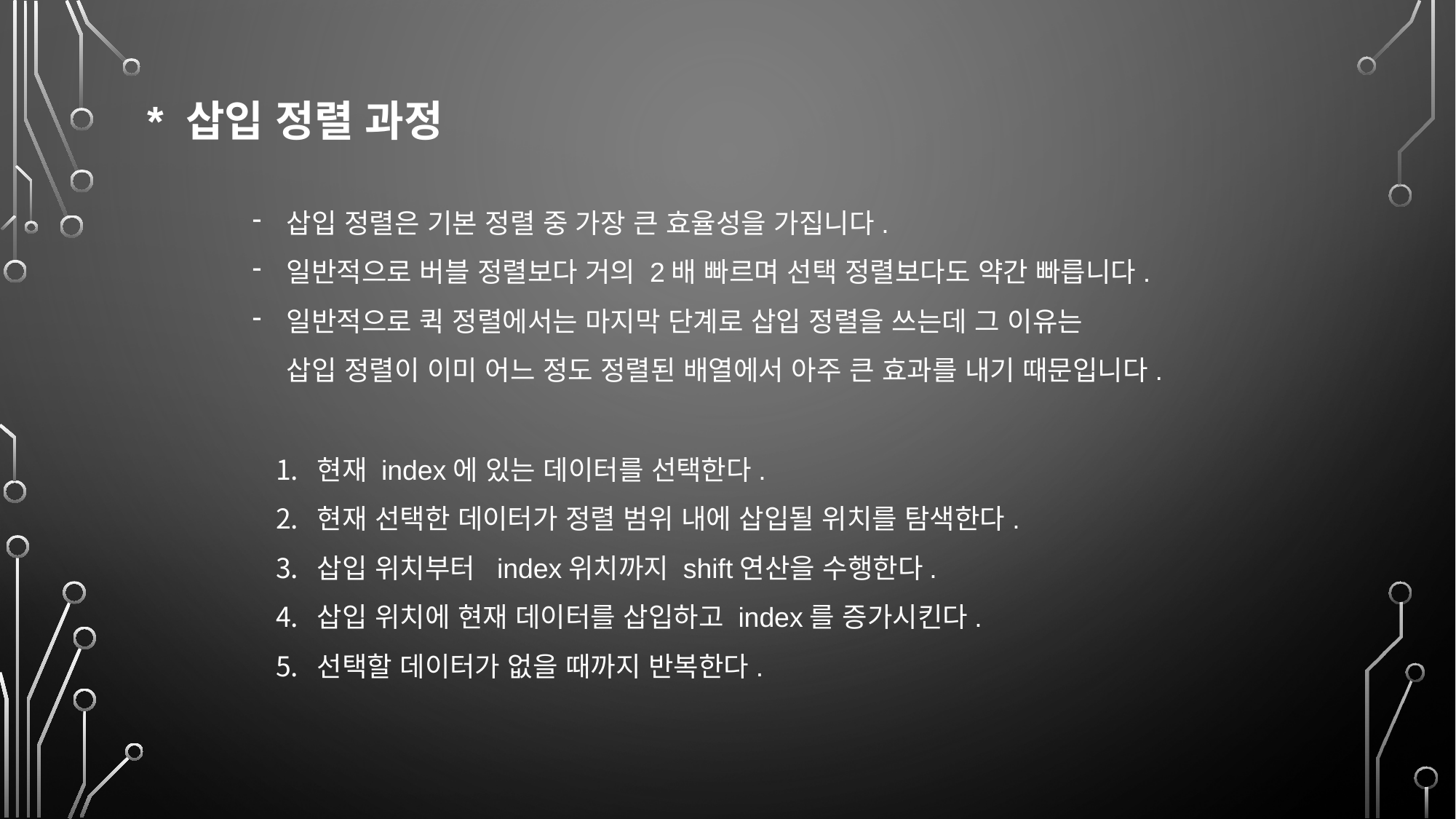

* 삽입 정렬 과정
삽입 정렬은 기본 정렬 중 가장 큰 효율성을 가집니다.
일반적으로 버블 정렬보다 거의 2배 빠르며 선택 정렬보다도 약간 빠릅니다.
일반적으로 퀵 정렬에서는 마지막 단계로 삽입 정렬을 쓰는데 그 이유는
삽입 정렬이 이미 어느 정도 정렬된 배열에서 아주 큰 효과를 내기 때문입니다.
현재 index에 있는 데이터를 선택한다.
현재 선택한 데이터가 정렬 범위 내에 삽입될 위치를 탐색한다.
삽입 위치부터  index위치까지 shift연산을 수행한다.
삽입 위치에 현재 데이터를 삽입하고 index를 증가시킨다.
선택할 데이터가 없을 때까지 반복한다.